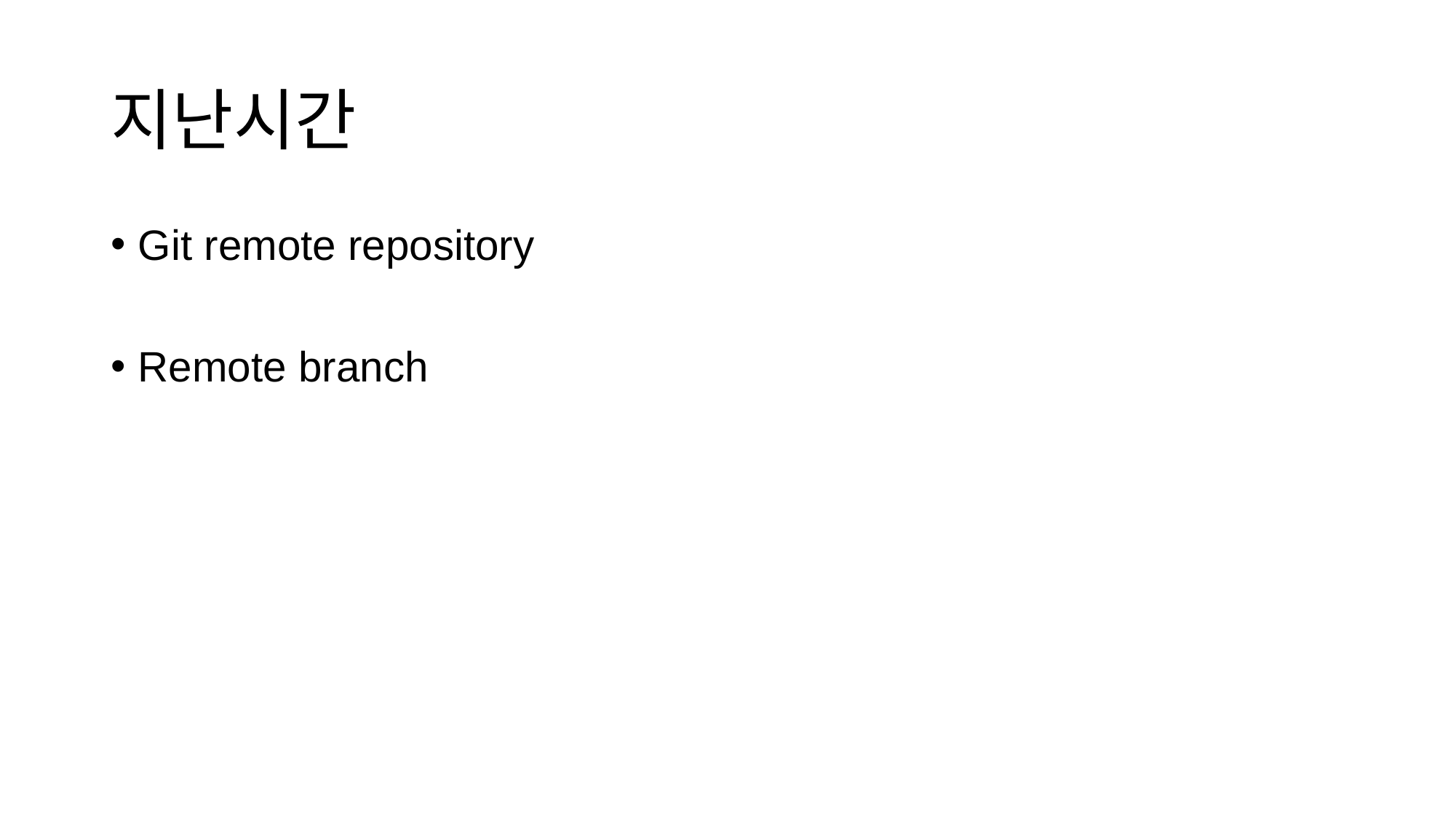

# 지난시간
Git remote repository

Remote branch